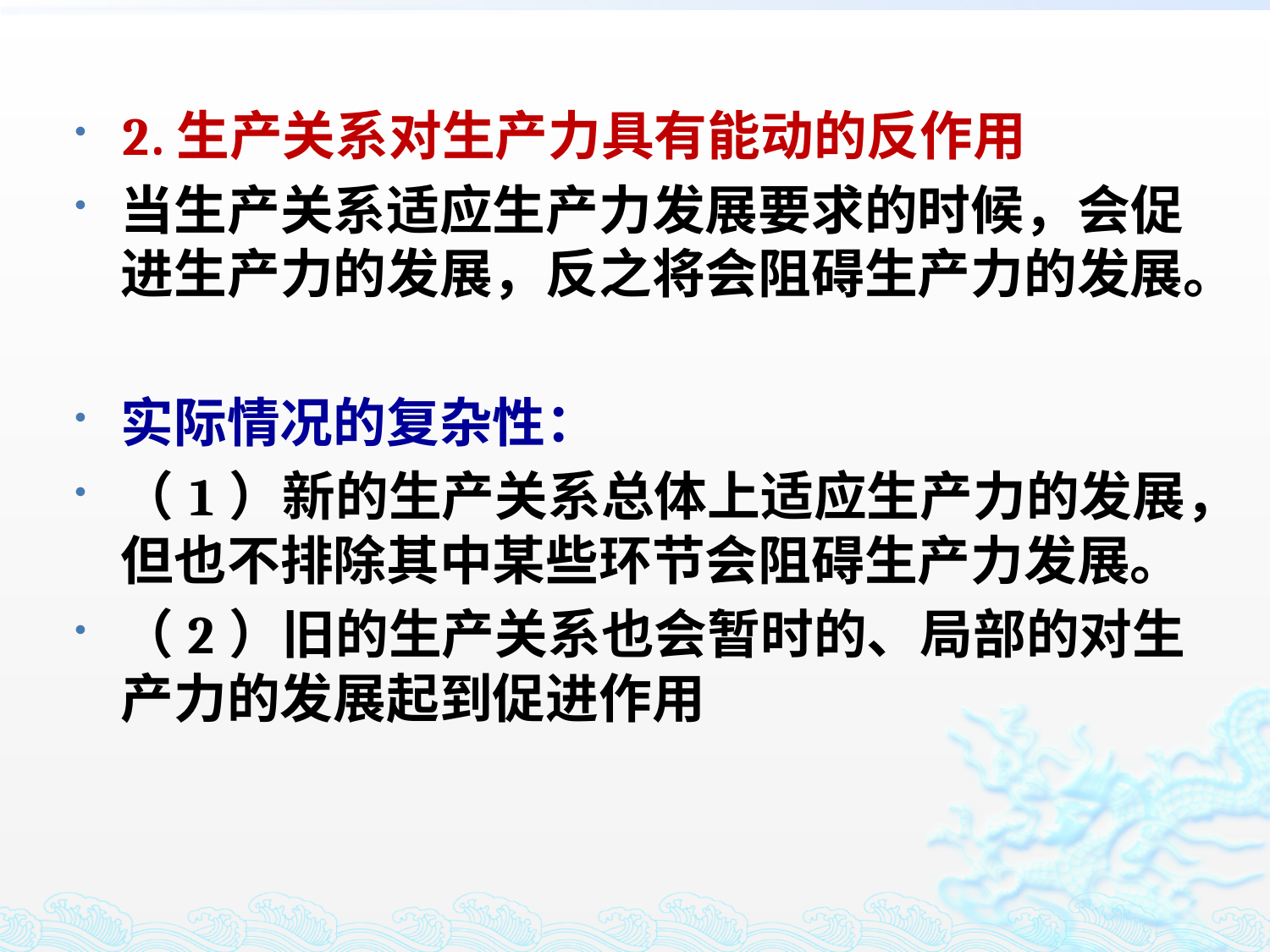

2.生产关系对生产力具有能动的反作用
当生产关系适应生产力发展要求的时候，会促进生产力的发展，反之将会阻碍生产力的发展。

实际情况的复杂性：
（1）新的生产关系总体上适应生产力的发展，但也不排除其中某些环节会阻碍生产力发展。
（2）旧的生产关系也会暂时的、局部的对生产力的发展起到促进作用